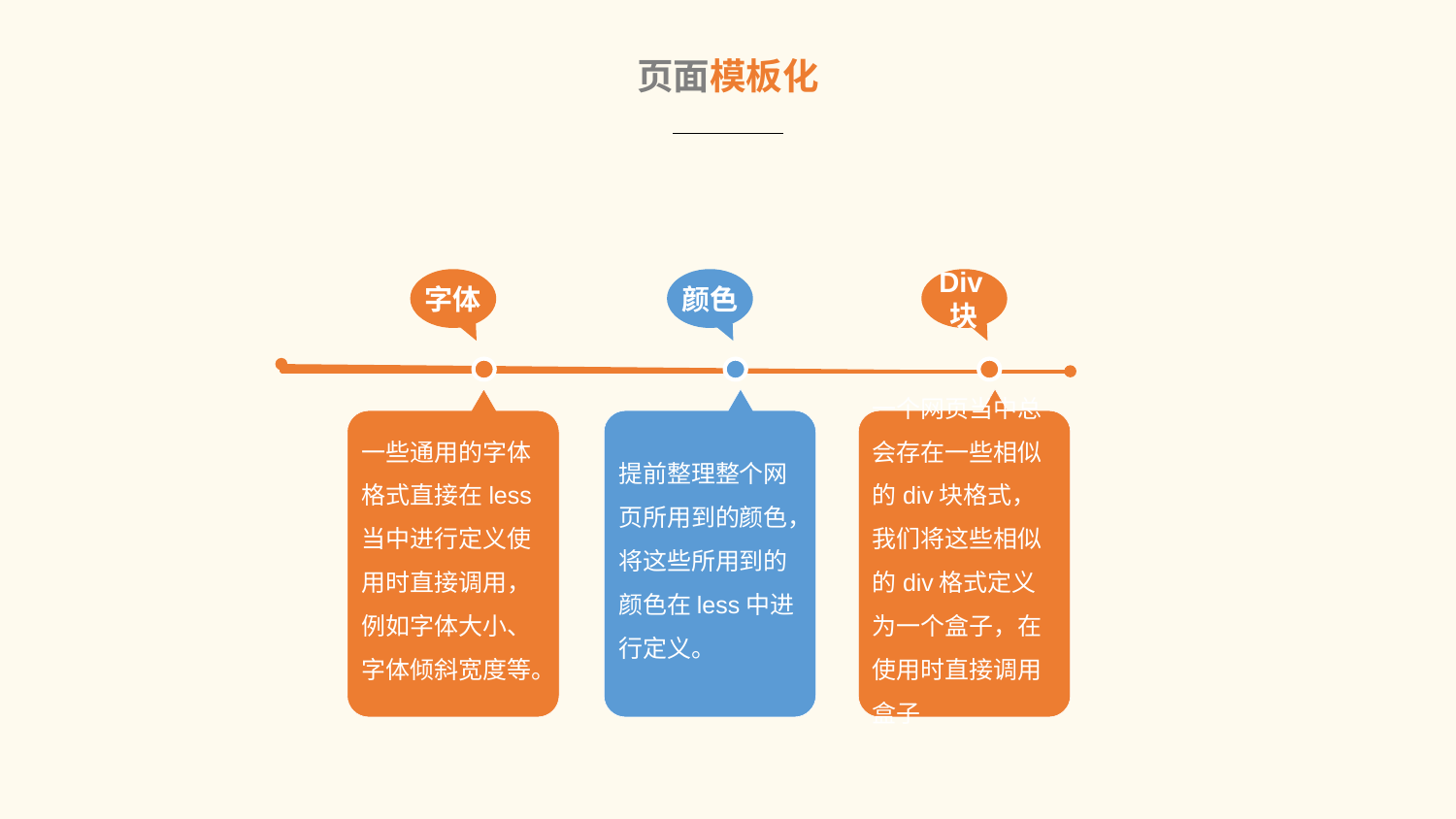

页面模板化
字体

一些通用的字体格式直接在less当中进行定义使用时直接调用，例如字体大小、字体倾斜宽度等。
颜色

提前整理整个网页所用到的颜色，将这些所用到的颜色在less中进行定义。
Div块

一个网页当中总会存在一些相似的div块格式，我们将这些相似的div格式定义为一个盒子，在使用时直接调用盒子